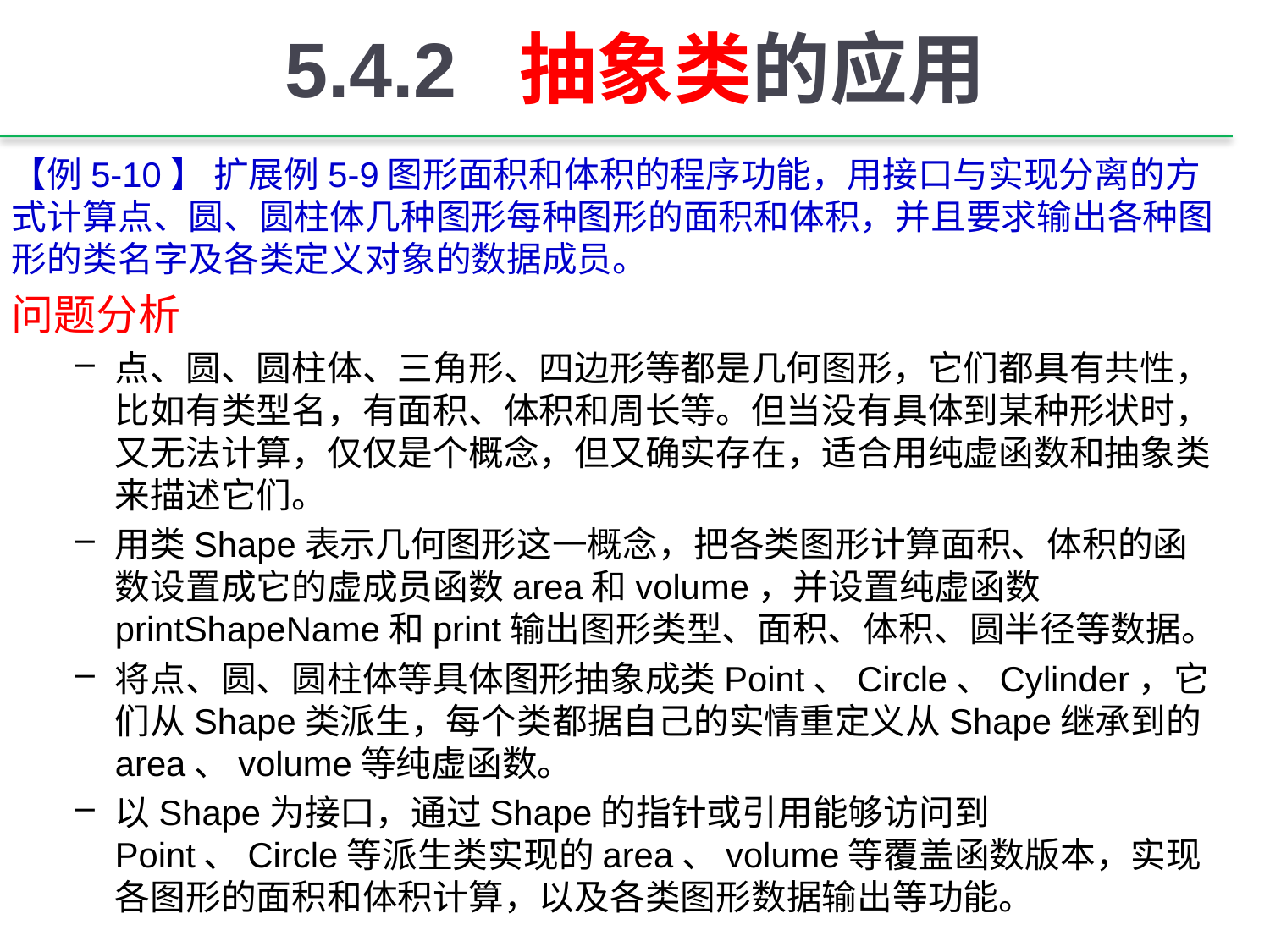

# 5.4.2  抽象类的应用
【例5-10】 扩展例5-9图形面积和体积的程序功能，用接口与实现分离的方式计算点、圆、圆柱体几种图形每种图形的面积和体积，并且要求输出各种图形的类名字及各类定义对象的数据成员。
问题分析
点、圆、圆柱体、三角形、四边形等都是几何图形，它们都具有共性，比如有类型名，有面积、体积和周长等。但当没有具体到某种形状时，又无法计算，仅仅是个概念，但又确实存在，适合用纯虚函数和抽象类来描述它们。
用类Shape表示几何图形这一概念，把各类图形计算面积、体积的函数设置成它的虚成员函数area和volume，并设置纯虚函数printShapeName和print输出图形类型、面积、体积、圆半径等数据。
将点、圆、圆柱体等具体图形抽象成类Point、Circle、Cylinder，它们从Shape类派生，每个类都据自己的实情重定义从Shape继承到的area、volume等纯虚函数。
以Shape为接口，通过Shape的指针或引用能够访问到Point、Circle等派生类实现的area、volume等覆盖函数版本，实现各图形的面积和体积计算，以及各类图形数据输出等功能。